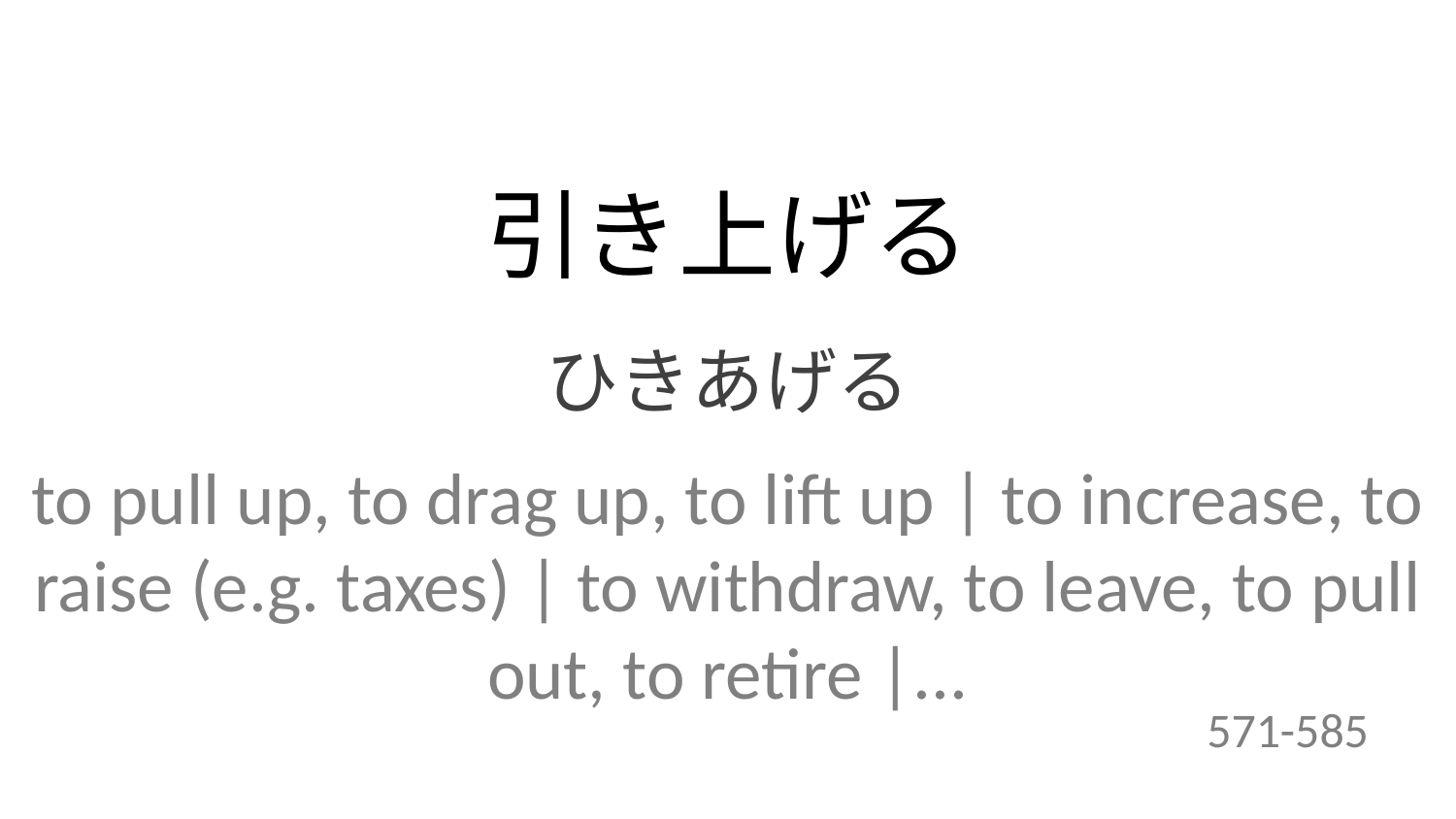

引き上げる

ひきあげる
to pull up, to drag up, to lift up | to increase, to raise (e.g. taxes) | to withdraw, to leave, to pull out, to retire |...
571-585